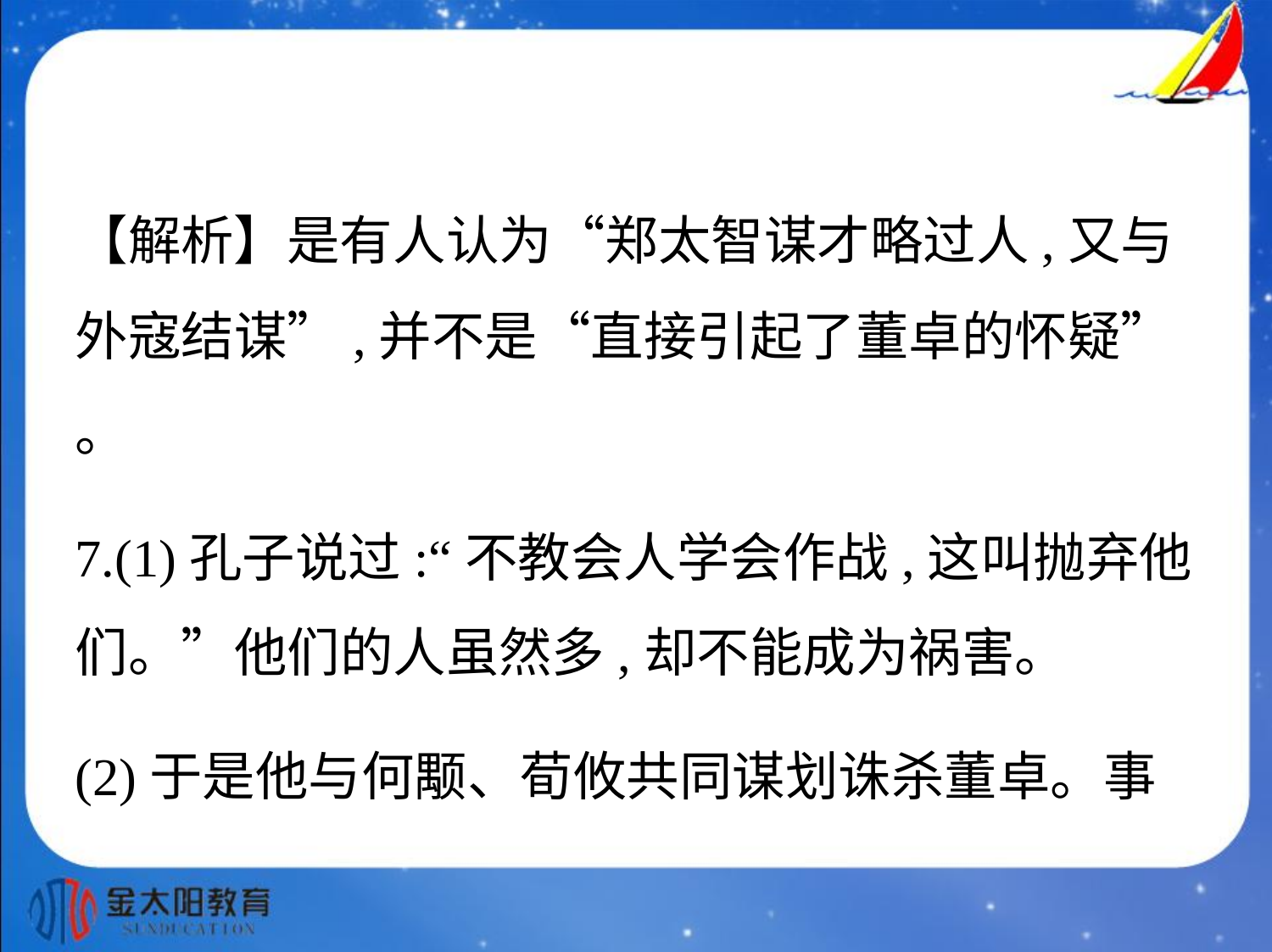

【解析】是有人认为“郑太智谋才略过人,又与
外寇结谋”,并不是“直接引起了董卓的怀疑”
。
7.(1)孔子说过:“不教会人学会作战,这叫抛弃他
们。”他们的人虽然多,却不能成为祸害。
(2)于是他与何颙、荀攸共同谋划诛杀董卓。事